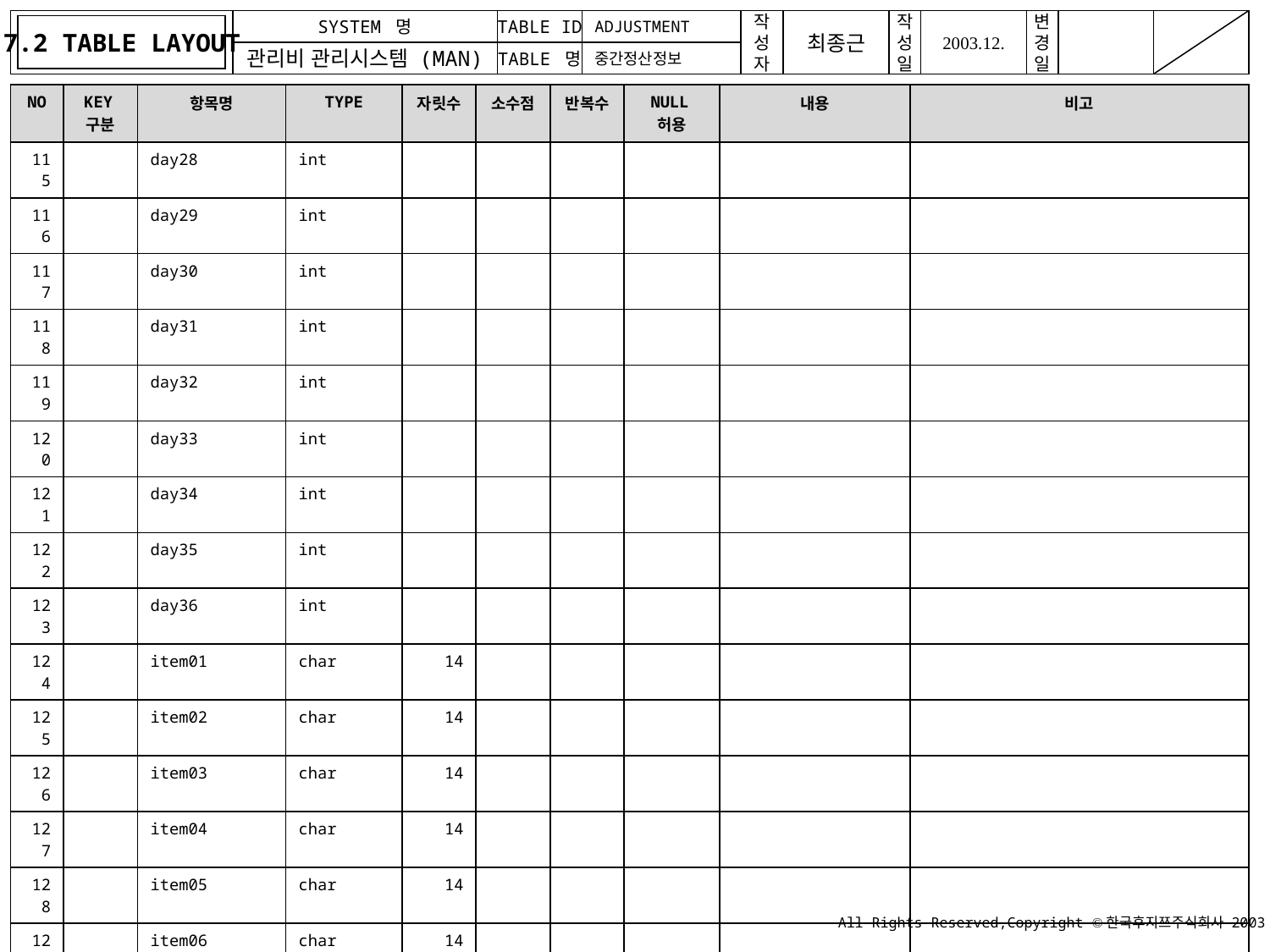

7.2 TABLE LAYOUT
ADJUSTMENT
중간정산정보
| NO | KEY구분 | 항목명 | TYPE | 자릿수 | 소수점 | 반복수 | NULL허용 | 내용 | 비고 |
| --- | --- | --- | --- | --- | --- | --- | --- | --- | --- |
| 115 |  | day28 | int |  |  |  |  |  |  |
| 116 |  | day29 | int |  |  |  |  |  |  |
| 117 |  | day30 | int |  |  |  |  |  |  |
| 118 |  | day31 | int |  |  |  |  |  |  |
| 119 |  | day32 | int |  |  |  |  |  |  |
| 120 |  | day33 | int |  |  |  |  |  |  |
| 121 |  | day34 | int |  |  |  |  |  |  |
| 122 |  | day35 | int |  |  |  |  |  |  |
| 123 |  | day36 | int |  |  |  |  |  |  |
| 124 |  | item01 | char | 14 |  |  |  |  |  |
| 125 |  | item02 | char | 14 |  |  |  |  |  |
| 126 |  | item03 | char | 14 |  |  |  |  |  |
| 127 |  | item04 | char | 14 |  |  |  |  |  |
| 128 |  | item05 | char | 14 |  |  |  |  |  |
| 129 |  | item06 | char | 14 |  |  |  |  |  |
| 130 |  | item07 | char | 14 |  |  |  |  |  |
| 131 |  | item08 | char | 14 |  |  |  |  |  |
| 132 |  | item09 | char | 14 |  |  |  |  |  |
| 133 |  | item10 | char | 14 |  |  |  |  |  |
| 134 |  | item11 | char | 14 |  |  |  |  |  |
| 135 |  | item12 | char | 14 |  |  |  |  |  |
| 136 |  | item13 | char | 14 |  |  |  |  |  |
| 137 |  | item14 | char | 14 |  |  |  |  |  |
| 138 |  | item15 | char | 14 |  |  |  |  |  |